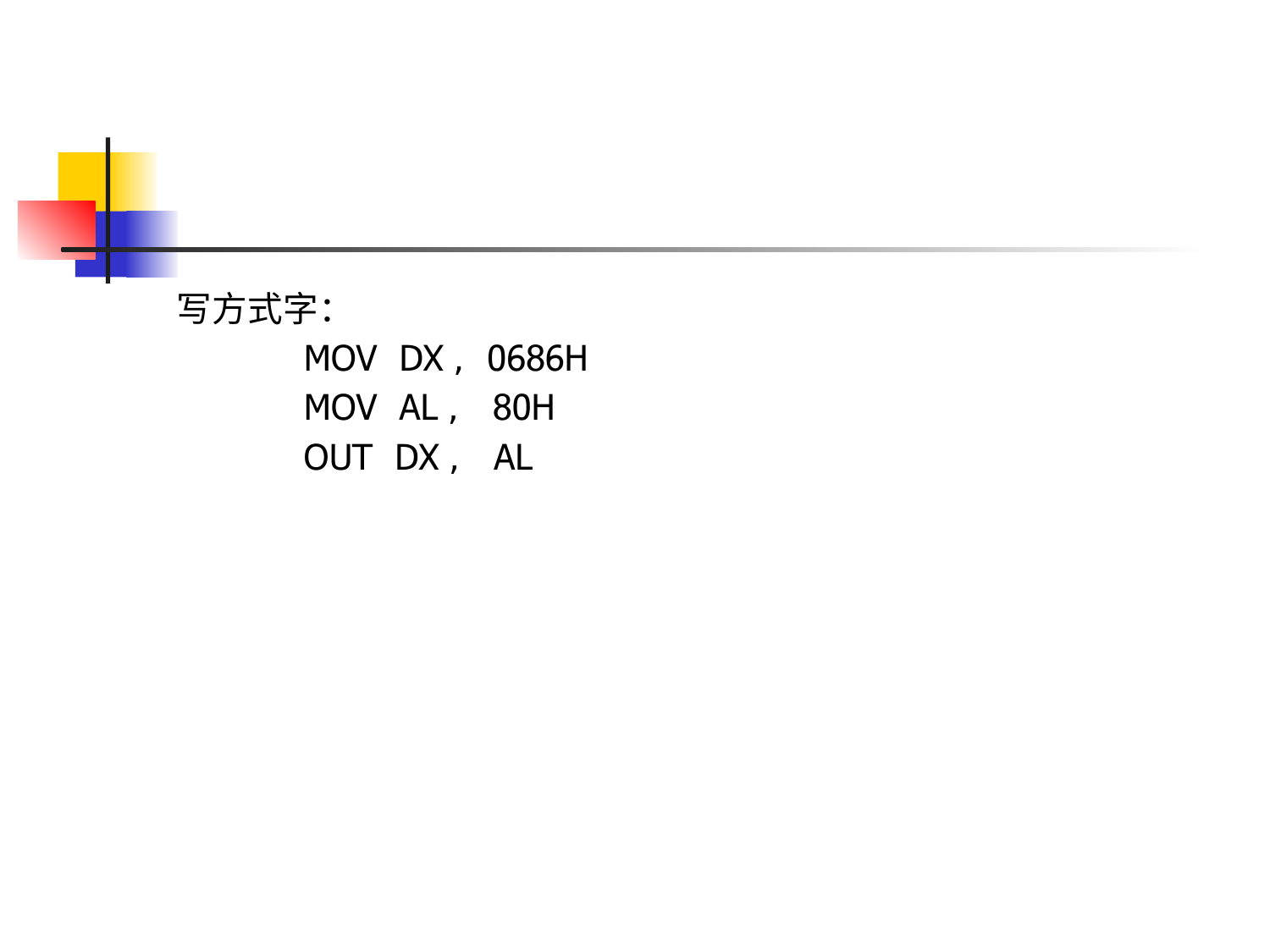

写方式字：
	MOV  DX ,  0686H
	MOV  AL ,   80H
	OUT  DX ,   AL